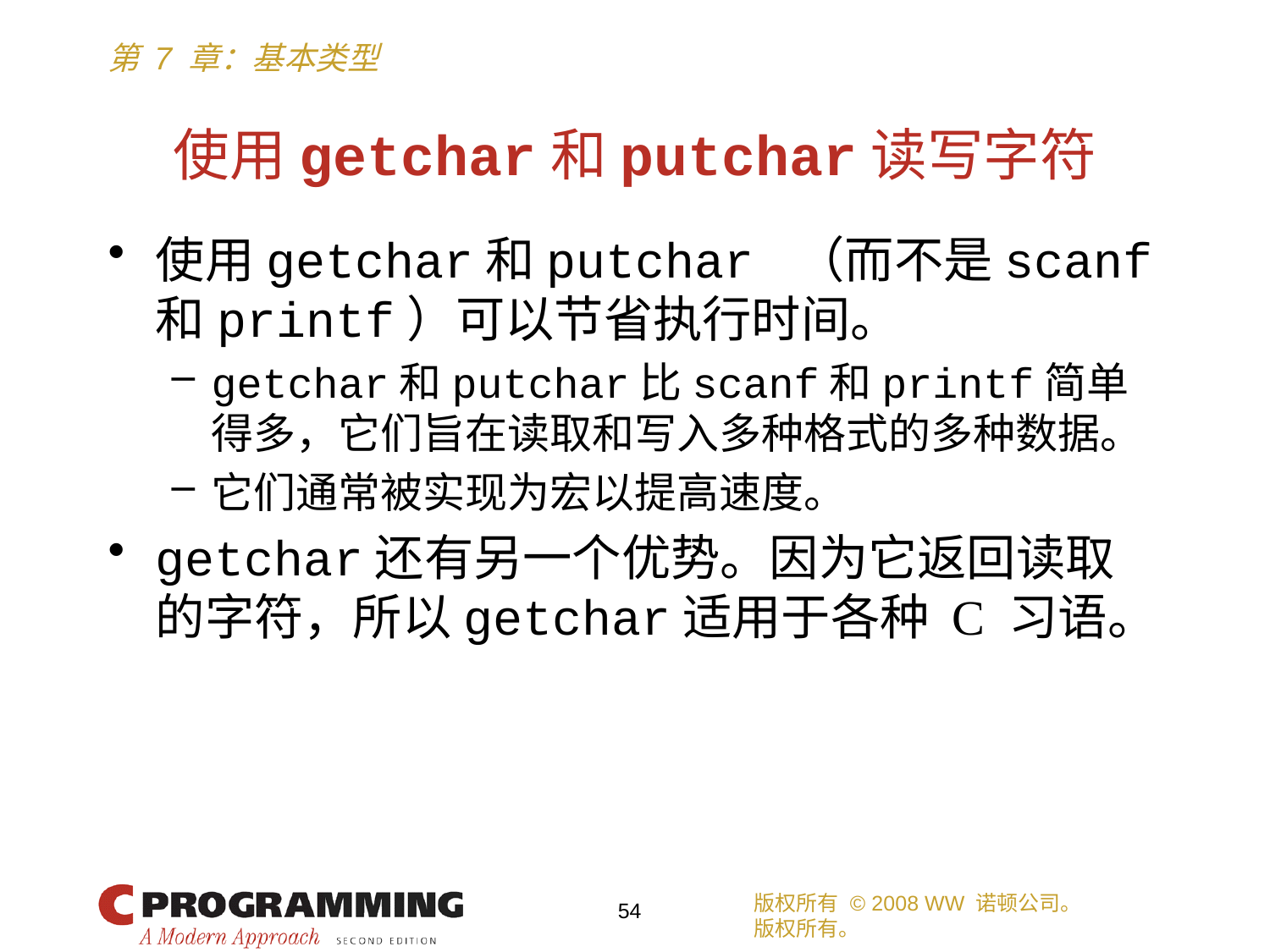

# 使用getchar和putchar读写字符
使用getchar和putchar （而不是scanf和printf）可以节省执行时间。
getchar和putchar比scanf和printf简单得多，它们旨在读取和写入多种格式的多种数据。
它们通常被实现为宏以提高速度。
getchar还有另一个优势。因为它返回读取的字符，所以getchar适用于各种 C 习语。

版权所有 © 2008 WW 诺顿公司。
版权所有。
54